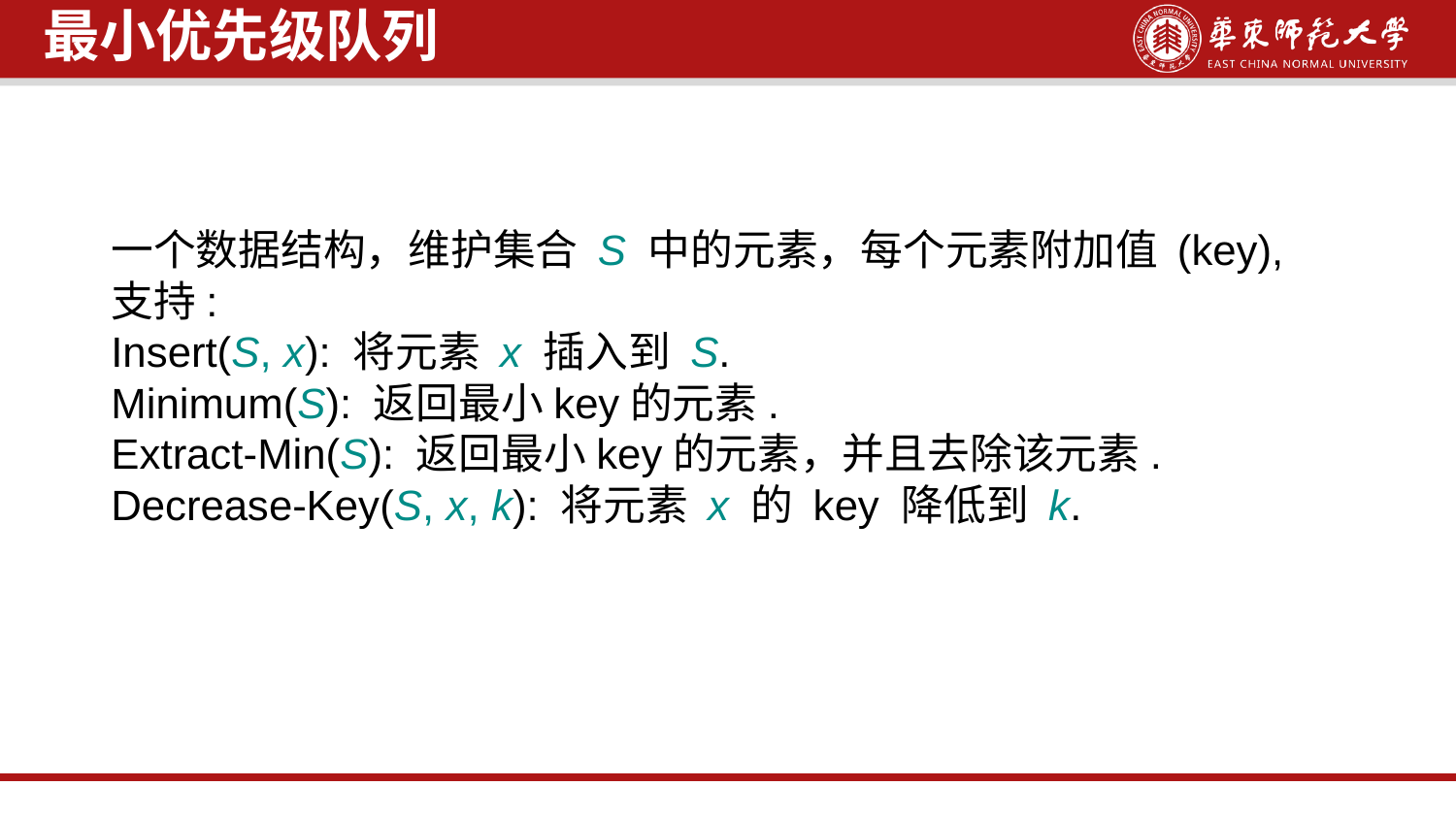

35
一个数据结构，维护集合 S 中的元素，每个元素附加值 (key),
支持:
Insert(S, x): 将元素 x 插入到 S.
Minimum(S): 返回最小key的元素.
Extract-Min(S): 返回最小key的元素，并且去除该元素.
Decrease-Key(S, x, k): 将元素 x 的 key 降低到 k.
最小优先级队列